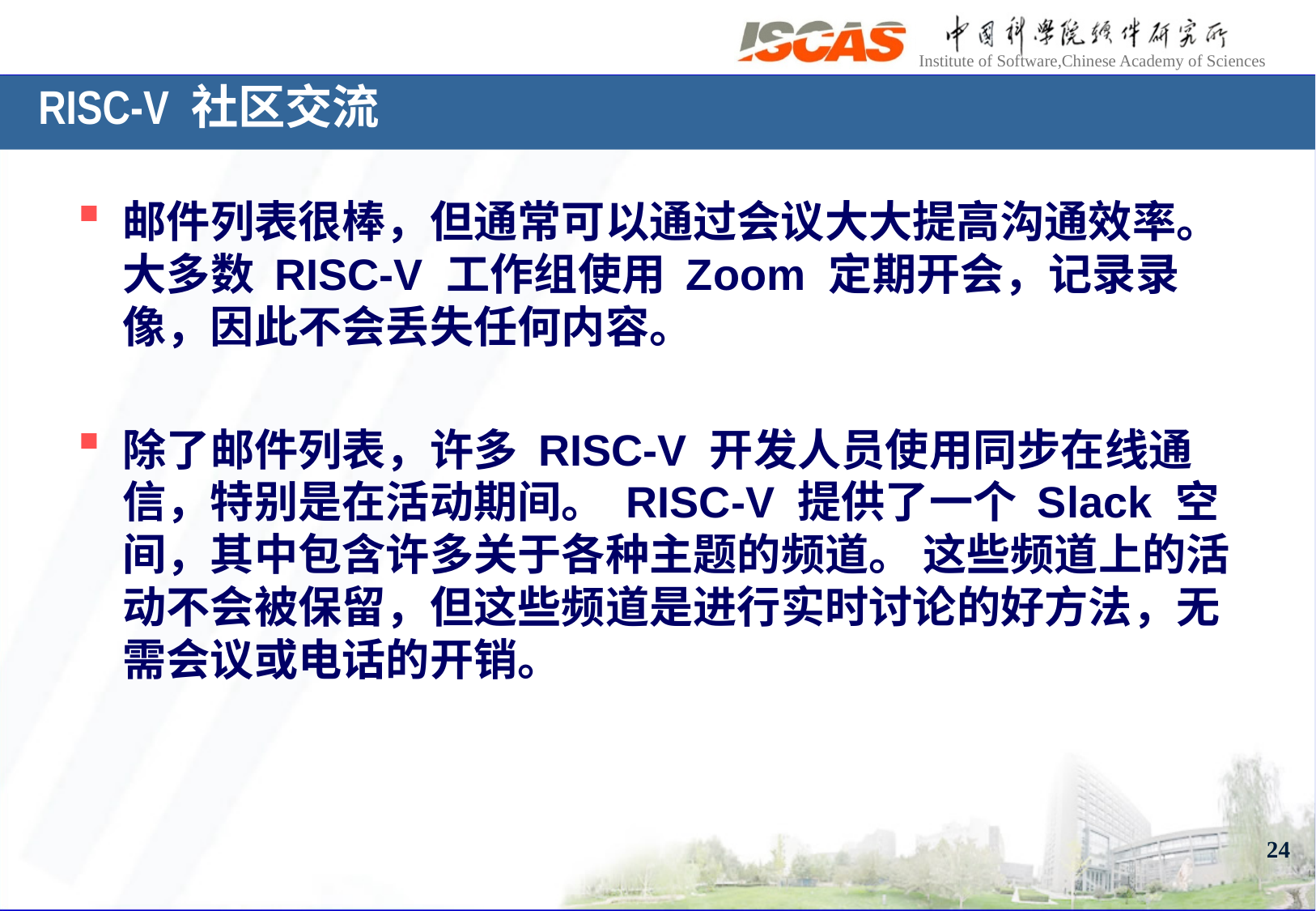

# RISC-V 社区交流
邮件列表很棒，但通常可以通过会议大大提高沟通效率。 大多数 RISC-V 工作组使用 Zoom 定期开会，记录录像，因此不会丢失任何内容。

除了邮件列表，许多 RISC-V 开发人员使用同步在线通信，特别是在活动期间。 RISC-V 提供了一个 Slack 空间，其中包含许多关于各种主题的频道。 这些频道上的活动不会被保留，但这些频道是进行实时讨论的好方法，无需会议或电话的开销。
24